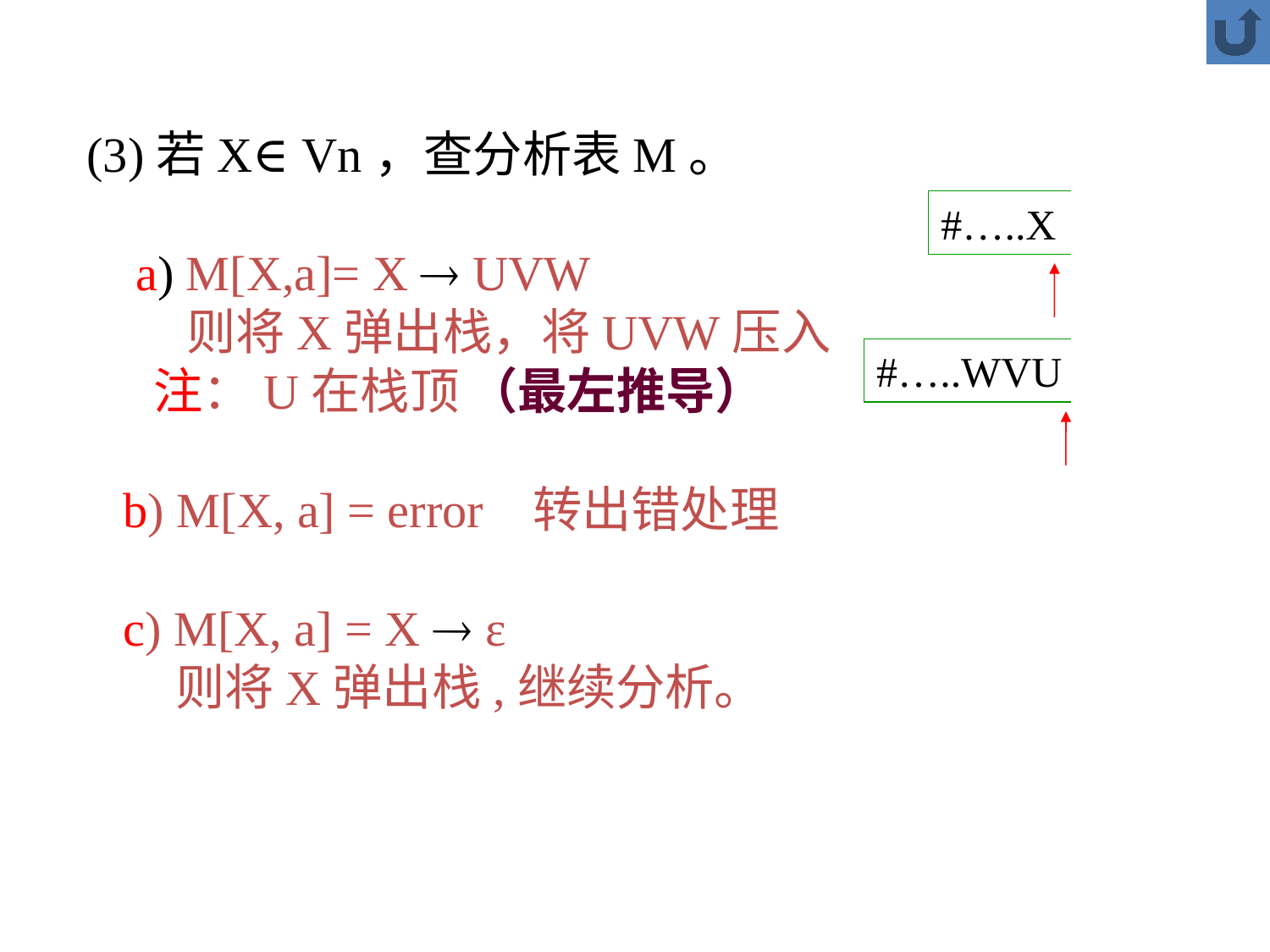

(3)若X∈Vn，查分析表M。

    a) M[X,a]= X → UVW
        则将X弹出栈，将UVW压入
     注：U在栈顶

   b) M[X, a] = error   转出错处理

   c) M[X, a] = X → ε
       则将X弹出栈,继续分析。

#…..X

#…..WVU

（最左推导）